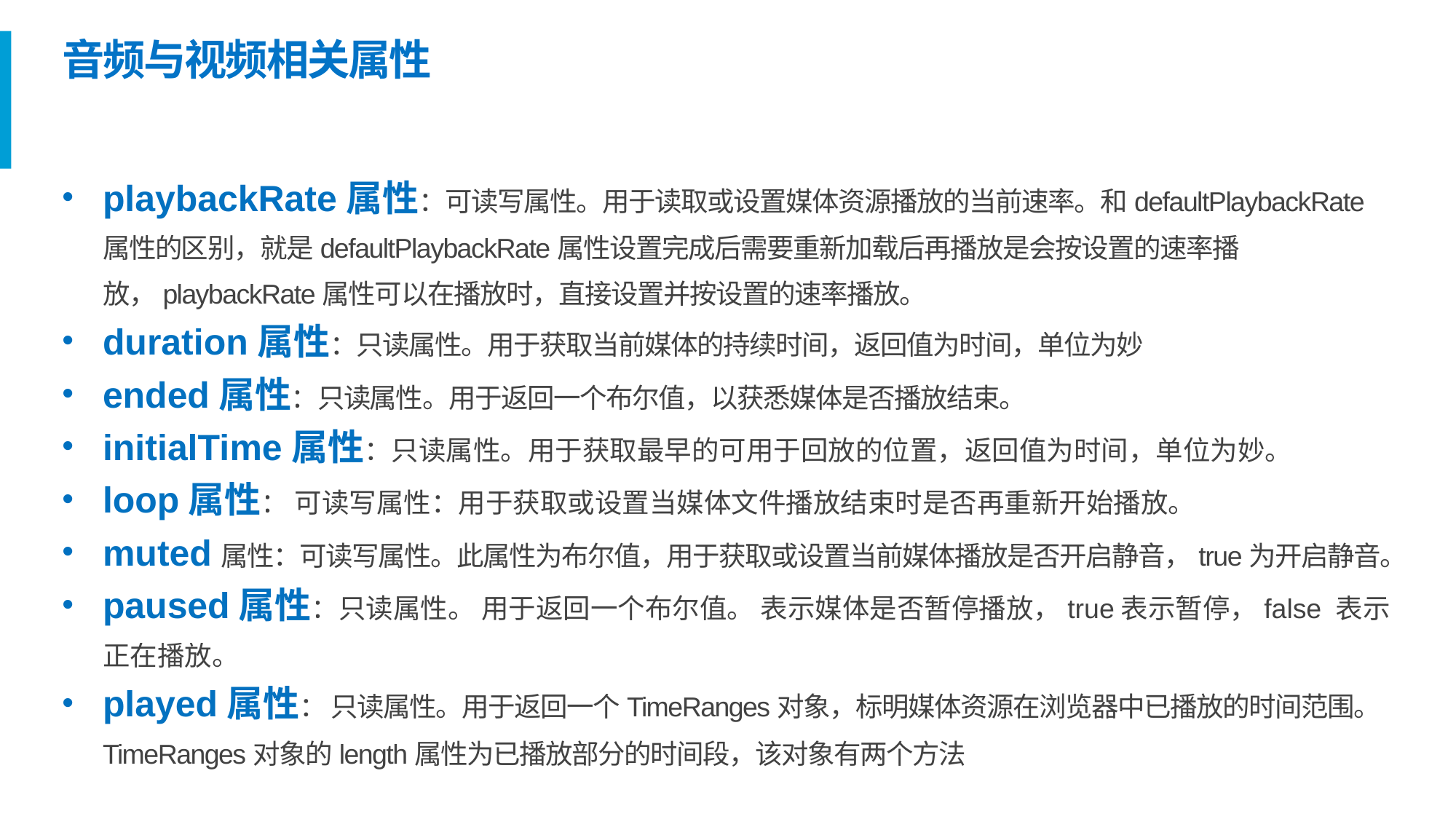

# 音频与视频相关属性
playbackRate属性：可读写属性。用于读取或设置媒体资源播放的当前速率。和defaultPlaybackRate属性的区别，就是defaultPlaybackRate属性设置完成后需要重新加载后再播放是会按设置的速率播放，playbackRate属性可以在播放时，直接设置并按设置的速率播放。
duration属性：只读属性。用于获取当前媒体的持续时间，返回值为时间，单位为妙
ended属性：只读属性。用于返回一个布尔值，以获悉媒体是否播放结束。
initialTime属性：只读属性。用于获取最早的可用于回放的位置，返回值为时间，单位为妙。
loop属性： 可读写属性：用于获取或设置当媒体文件播放结束时是否再重新开始播放。
muted属性：可读写属性。此属性为布尔值，用于获取或设置当前媒体播放是否开启静音，true为开启静音。
paused属性：只读属性。 用于返回一个布尔值。 表示媒体是否暂停播放，true表示暂停，false 表示正在播放。
played属性： 只读属性。用于返回一个TimeRanges对象，标明媒体资源在浏览器中已播放的时间范围。TimeRanges对象的length属性为已播放部分的时间段，该对象有两个方法